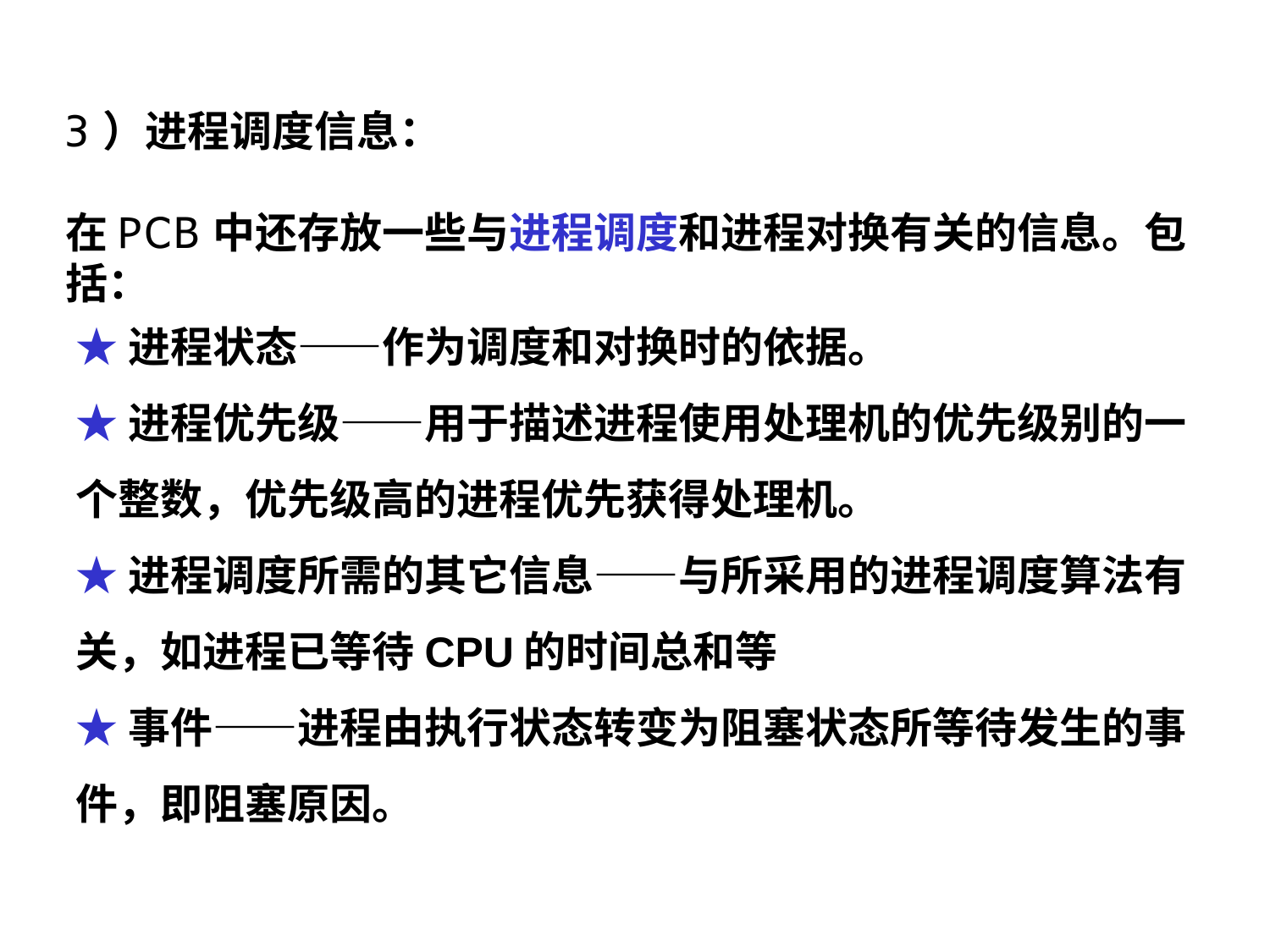

3）进程调度信息：
在PCB中还存放一些与进程调度和进程对换有关的信息。包括：
★进程状态——作为调度和对换时的依据。
★进程优先级——用于描述进程使用处理机的优先级别的一个整数，优先级高的进程优先获得处理机。
★进程调度所需的其它信息——与所采用的进程调度算法有关，如进程已等待CPU的时间总和等
★事件——进程由执行状态转变为阻塞状态所等待发生的事件，即阻塞原因。